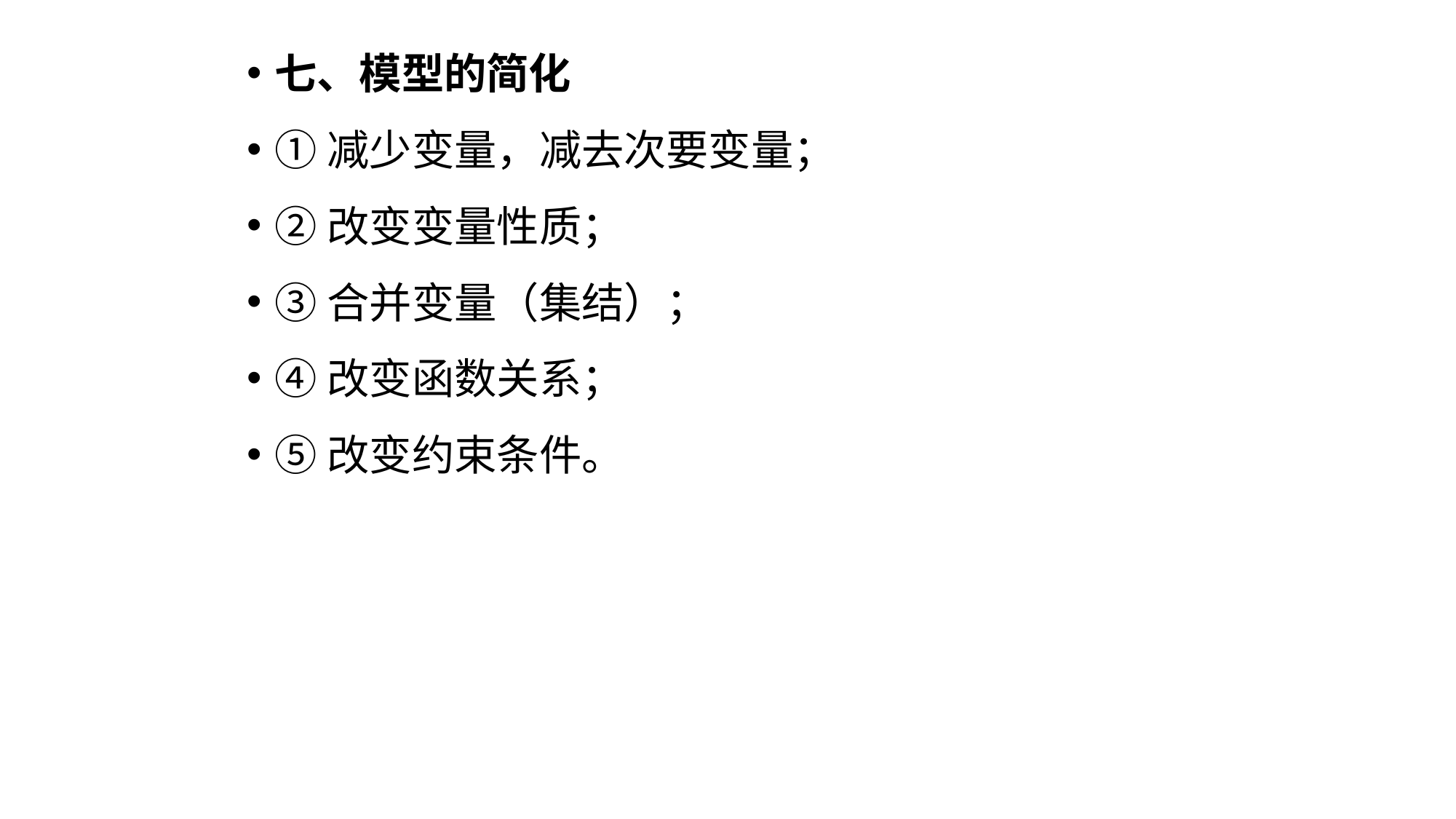

七、模型的简化
①减少变量，减去次要变量；
②改变变量性质；
③合并变量（集结）；
④改变函数关系；
⑤改变约束条件。
#